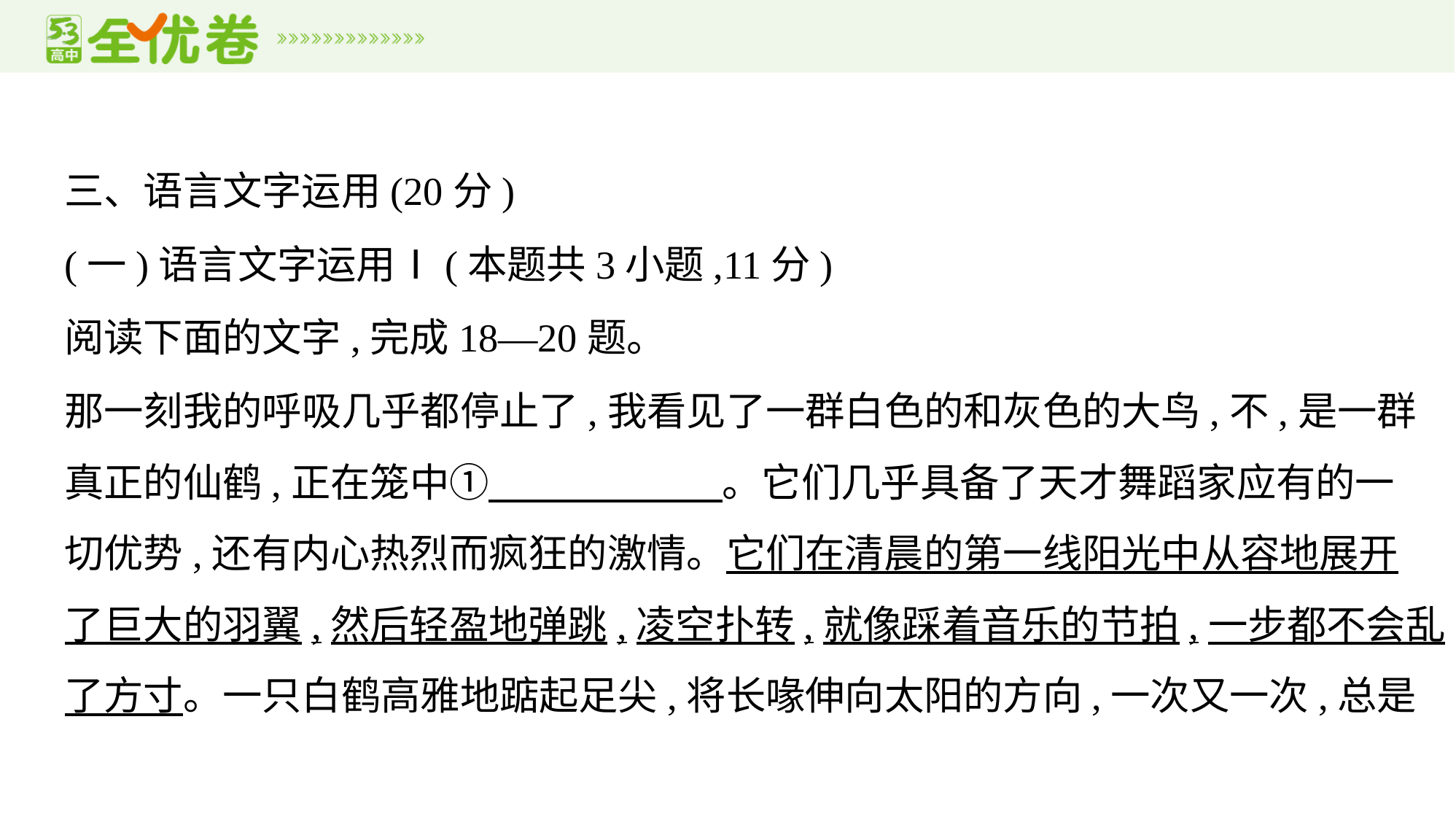

三、语言文字运用(20分)
(一)语言文字运用Ⅰ(本题共3小题,11分)
阅读下面的文字,完成18—20题。
那一刻我的呼吸几乎都停止了,我看见了一群白色的和灰色的大鸟,不,是一群
真正的仙鹤,正在笼中①　　　　　    。它们几乎具备了天才舞蹈家应有的一
切优势,还有内心热烈而疯狂的激情。它们在清晨的第一线阳光中从容地展开
了巨大的羽翼,然后轻盈地弹跳,凌空扑转,就像踩着音乐的节拍,一步都不会乱
了方寸。一只白鹤高雅地踮起足尖,将长喙伸向太阳的方向,一次又一次,总是